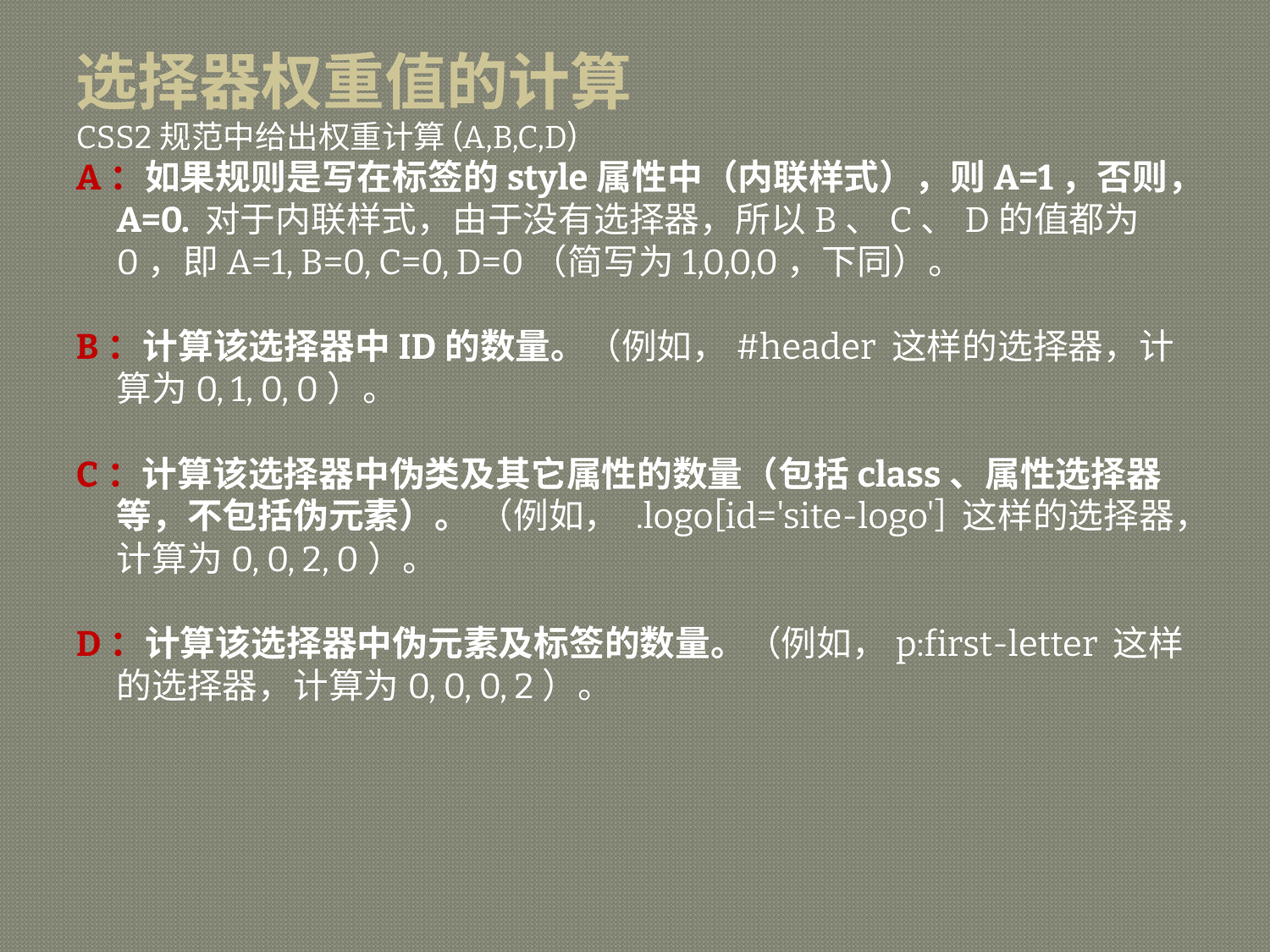

选择器权重值的计算
CSS2规范中给出权重计算(A,B,C,D)
A：如果规则是写在标签的style属性中（内联样式），则A=1，否则，A=0. 对于内联样式，由于没有选择器，所以B、C、D的值都为0，即A=1, B=0, C=0, D=0（简写为1,0,0,0，下同）。

B：计算该选择器中ID的数量。（例如，#header 这样的选择器，计算为0, 1, 0, 0）。

C：计算该选择器中伪类及其它属性的数量（包括class、属性选择器等，不包括伪元素）。 （例如， .logo[id='site-logo'] 这样的选择器，计算为0, 0, 2, 0）。

D：计算该选择器中伪元素及标签的数量。（例如，p:first-letter 这样的选择器，计算为0, 0, 0, 2）。